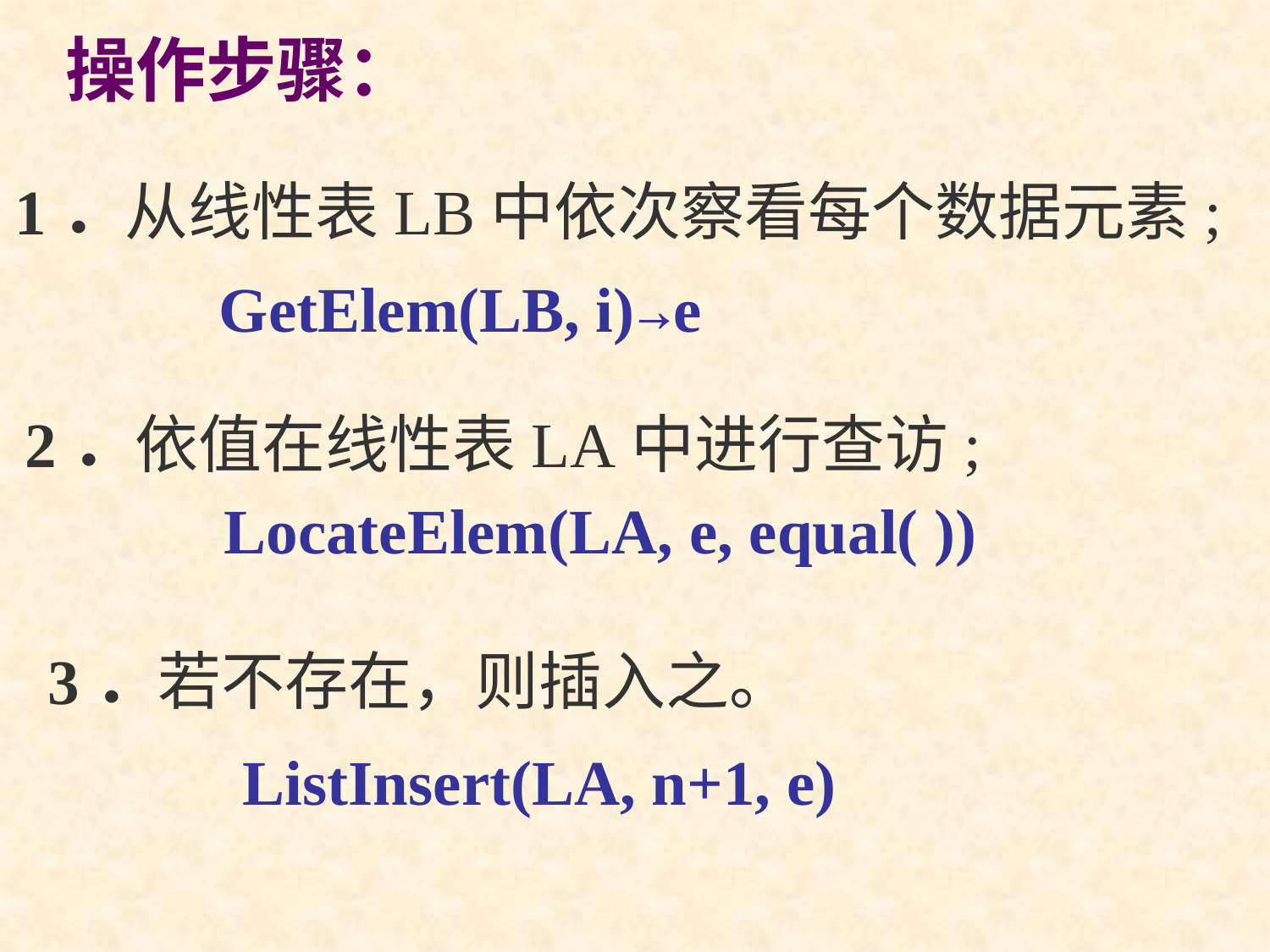

操作步骤：
1．从线性表LB中依次察看每个数据元素;
GetElem(LB, i)→e

2．依值在线性表LA中进行查访;
 LocateElem(LA, e, equal( ))

3．若不存在，则插入之。
 ListInsert(LA, n+1, e)